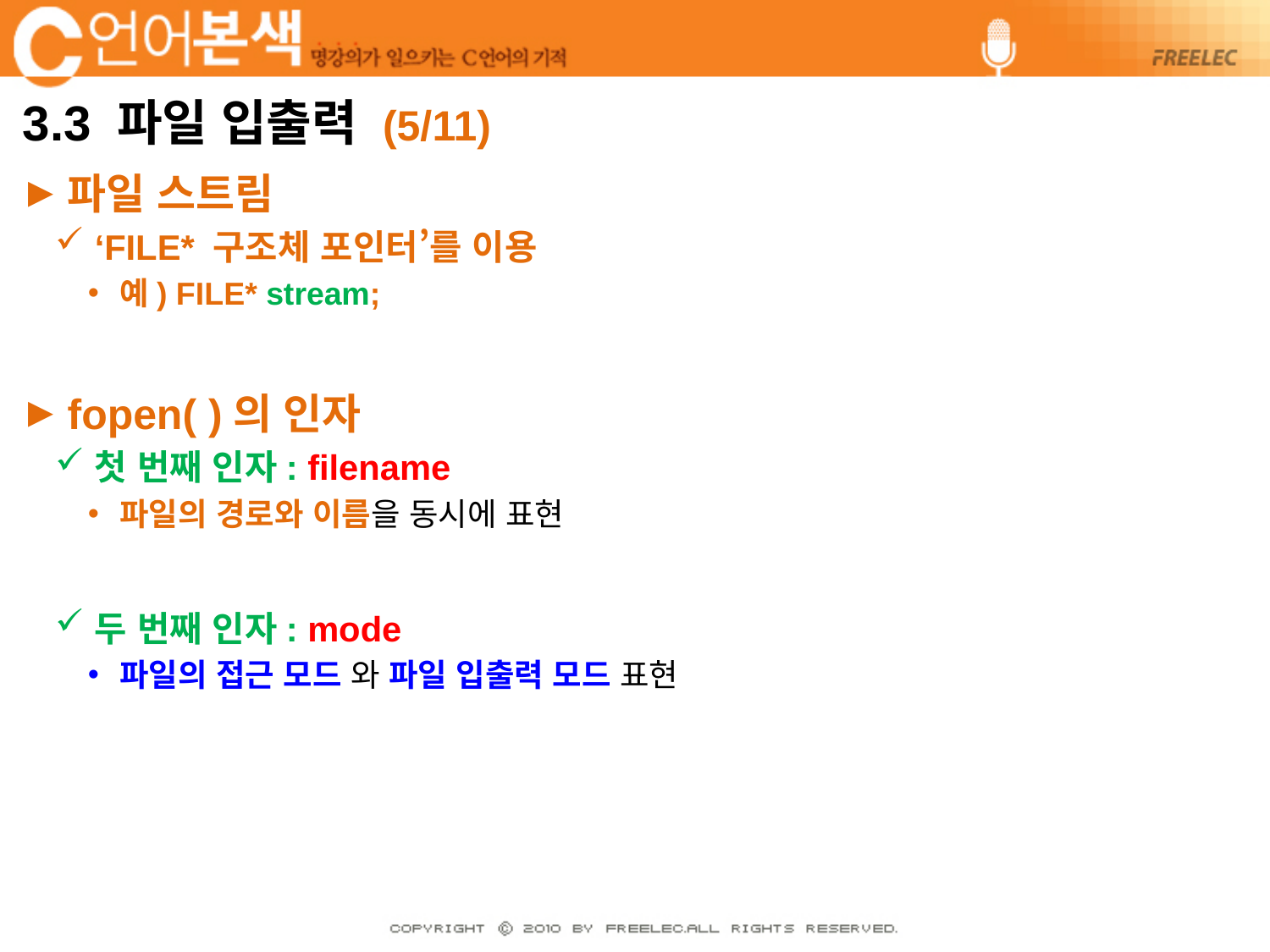

# 3.3 파일 입출력 (5/11)
파일 스트림
‘FILE* 구조체 포인터’를 이용
예) FILE* stream;

fopen( )의 인자
첫 번째 인자: filename
파일의 경로와 이름을 동시에 표현

두 번째 인자: mode
파일의 접근 모드 와 파일 입출력 모드 표현